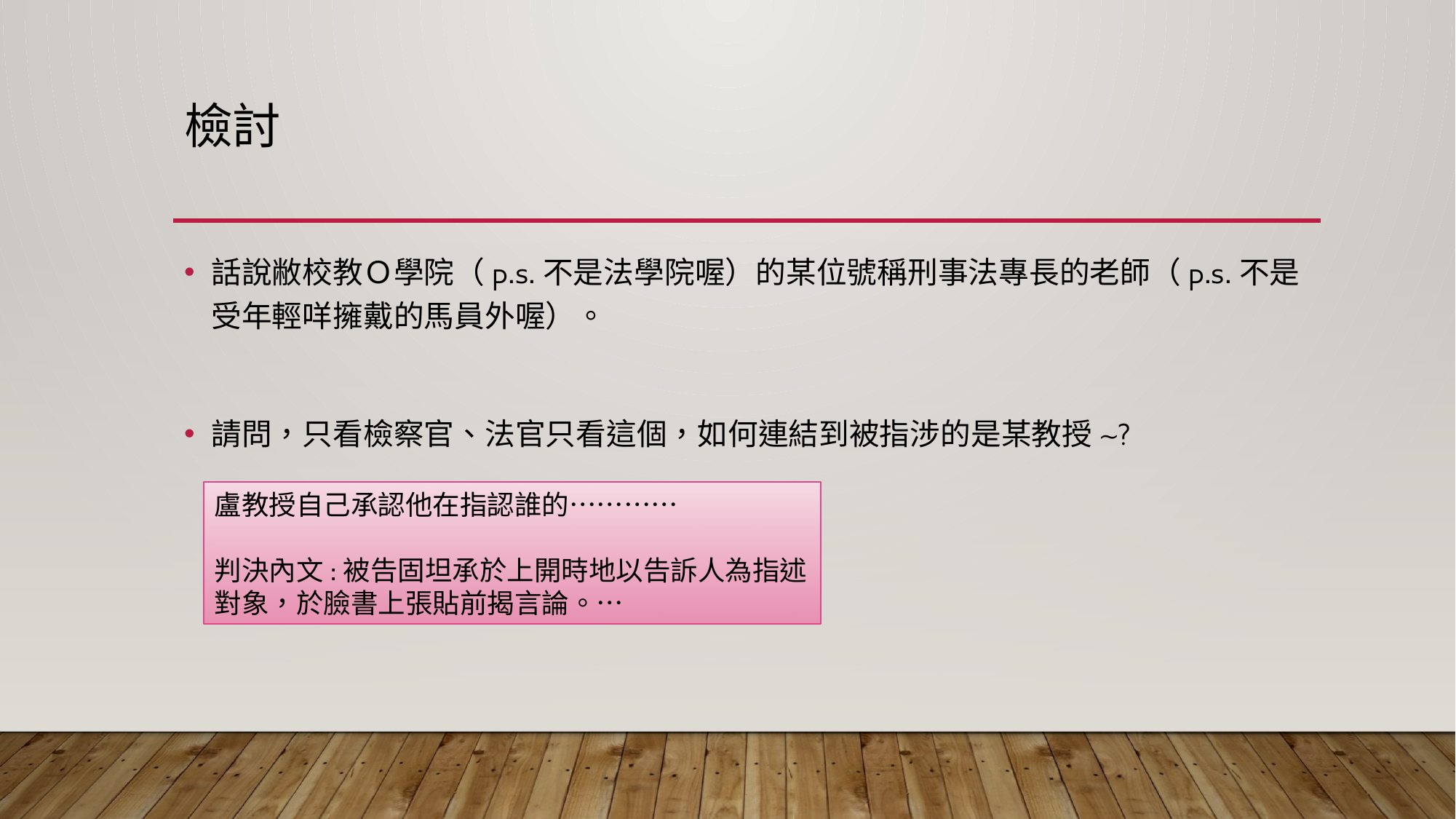

# 檢討
話說敝校教Ｏ學院（p.s.不是法學院喔）的某位號稱刑事法專長的老師（p.s.不是受年輕咩擁戴的馬員外喔）。

請問，只看檢察官、法官只看這個，如何連結到被指涉的是某教授~?

盧教授自己承認他在指認誰的…………

判決內文:被告固坦承於上開時地以告訴人為指述對象，於臉書上張貼前揭言論。…